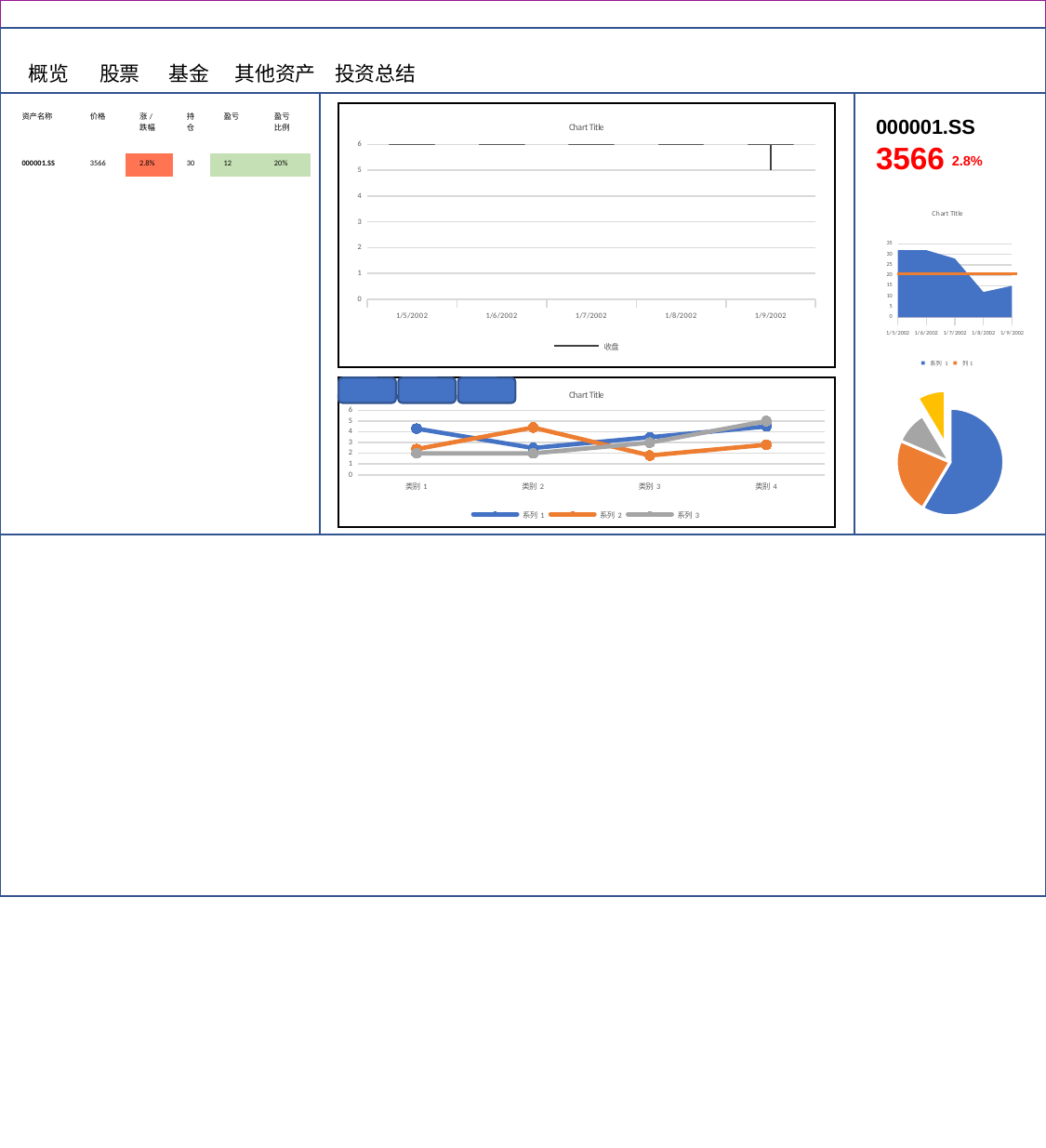

概览
股票
基金
其他资产
投资总结

| 资产名称 | 价格 | 涨/跌幅 | 持仓 | 盈亏 | 盈亏比例 |
| --- | --- | --- | --- | --- | --- |
| 000001.SS | 3566 | 2.8% | 30 | 12 | 20% |
|  |  |  |  |  |  |
|  |  |  |  |  |  |
|  |  |  |  |  |  |
|  |  |  |  |  |  |
|  |  |  |  |  |  |
|  |  |  |  |  |  |
|  |  |  |  |  |  |
|  |  |  |  |  |  |

[unsupported chart]

000001.SS
3566
2.8%

### Chart:

| Category | 系列 1 | 列1 |
|---|---|---|
| 37261 | 32.0 | None |
| 37262 | 32.0 | None |
| 37263 | 28.0 | None |
| 37264 | 12.0 | None |
| 37265 | 15.0 | None |

### Chart:

| Category | 系列 1 | 系列 2 | 系列 3 |
|---|---|---|---|
| 类别 1 | 4.3 | 2.4 | 2.0 |
| 类别 2 | 2.5 | 4.4 | 2.0 |
| 类别 3 | 3.5 | 1.8 | 3.0 |
| 类别 4 | 4.5 | 2.8 | 5.0 |

### Chart

| Category | 销售额 |
|---|---|
| 第一季度 | 8.2 |
| 第二季度 | 3.2 |
| 第三季度 | 1.4 |
| 第四季度 | 1.2 |